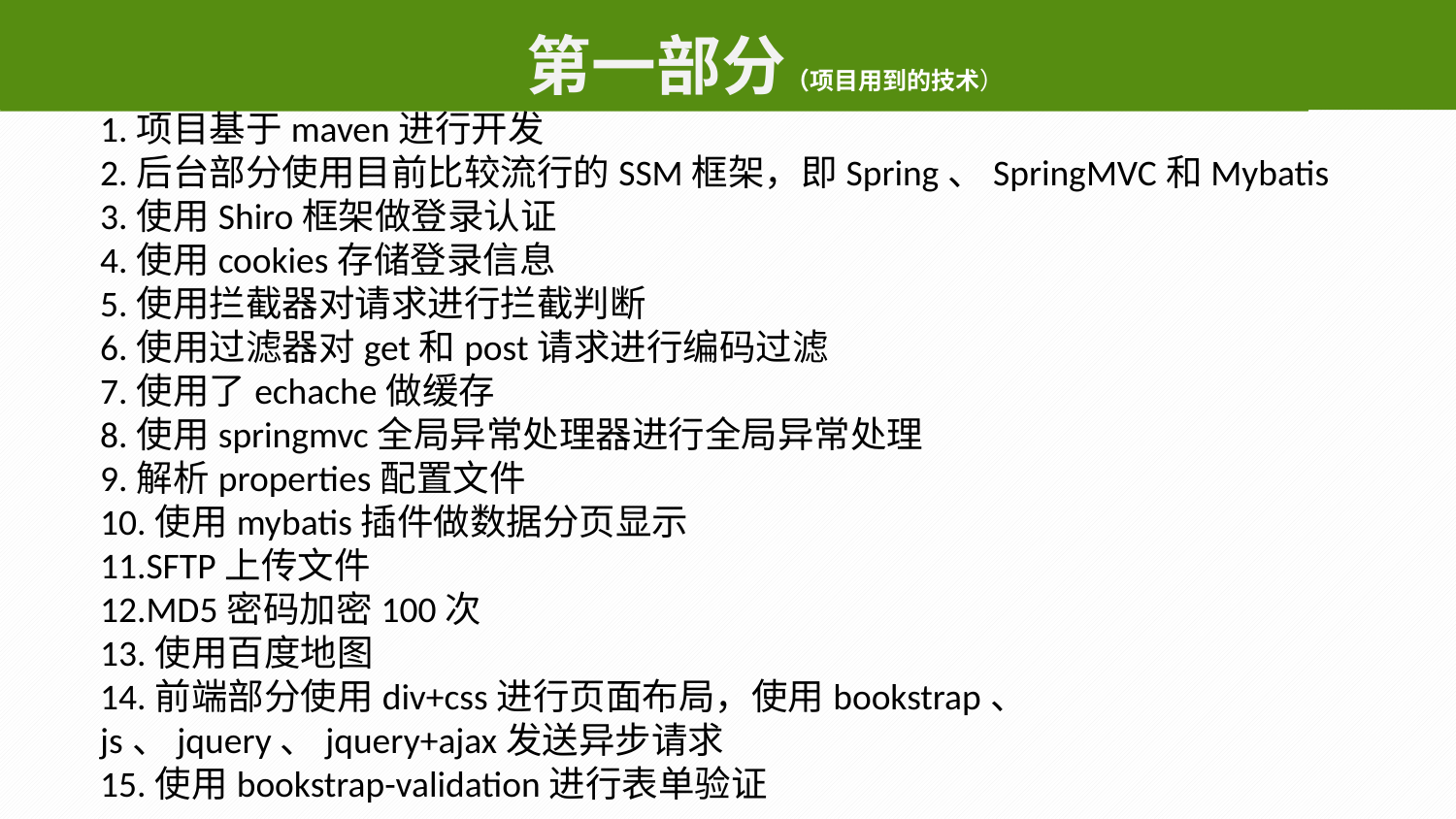

第一部分（项目用到的技术）

选题背景

1.项目基于maven进行开发
2.后台部分使用目前比较流行的SSM框架，即Spring、SpringMVC和Mybatis
3.使用Shiro框架做登录认证
4.使用cookies存储登录信息
5.使用拦截器对请求进行拦截判断
6.使用过滤器对get和post请求进行编码过滤
7.使用了echache做缓存
8.使用springmvc全局异常处理器进行全局异常处理
9.解析properties配置文件
10.使用mybatis插件做数据分页显示
11.SFTP上传文件
12.MD5密码加密100次
13.使用百度地图
14.前端部分使用div+css进行页面布局，使用bookstrap、 js、jquery、jquery+ajax发送异步请求
15.使用bookstrap-validation进行表单验证